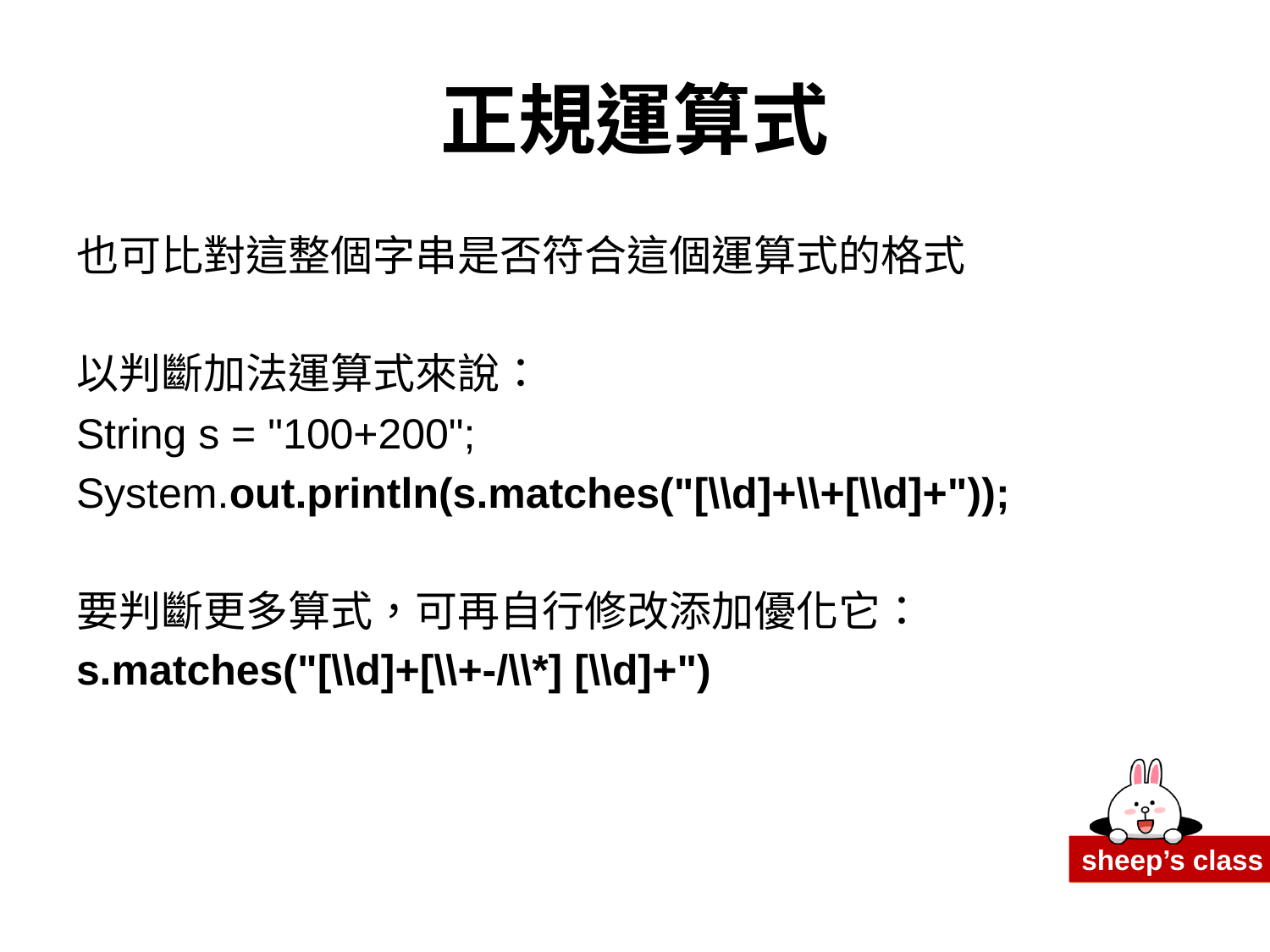

# 正規運算式
也可比對這整個字串是否符合這個運算式的格式

以判斷加法運算式來說：
String s = "100+200";
System.out.println(s.matches("[\\d]+\\+[\\d]+"));

要判斷更多算式，可再自行修改添加優化它：
s.matches("[\\d]+[\\+-/\\*] [\\d]+")